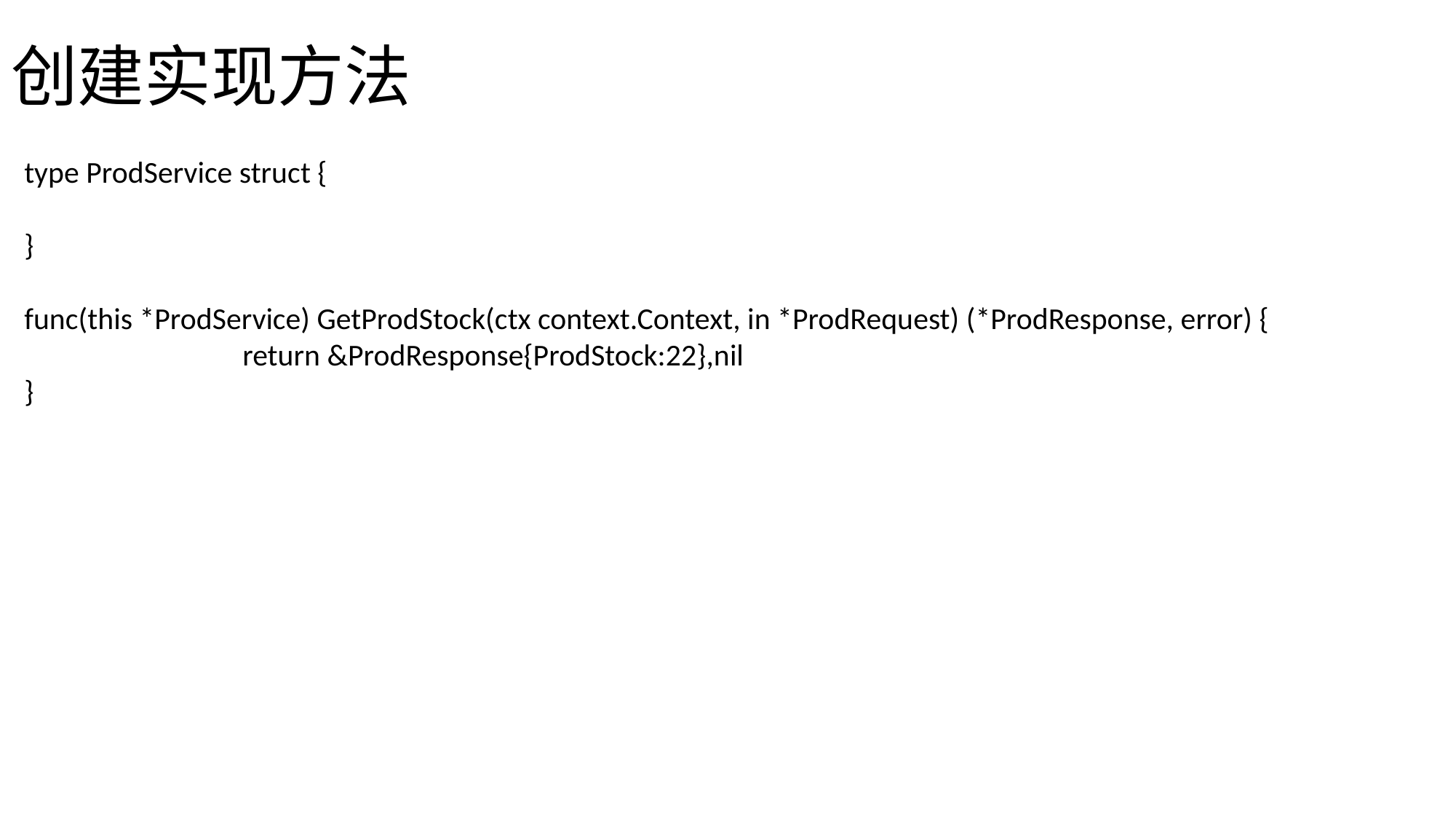

# 创建实现方法

type ProdService struct {

}

func(this *ProdService) GetProdStock(ctx context.Context, in *ProdRequest) (*ProdResponse, error) {
		return &ProdResponse{ProdStock:22},nil
}